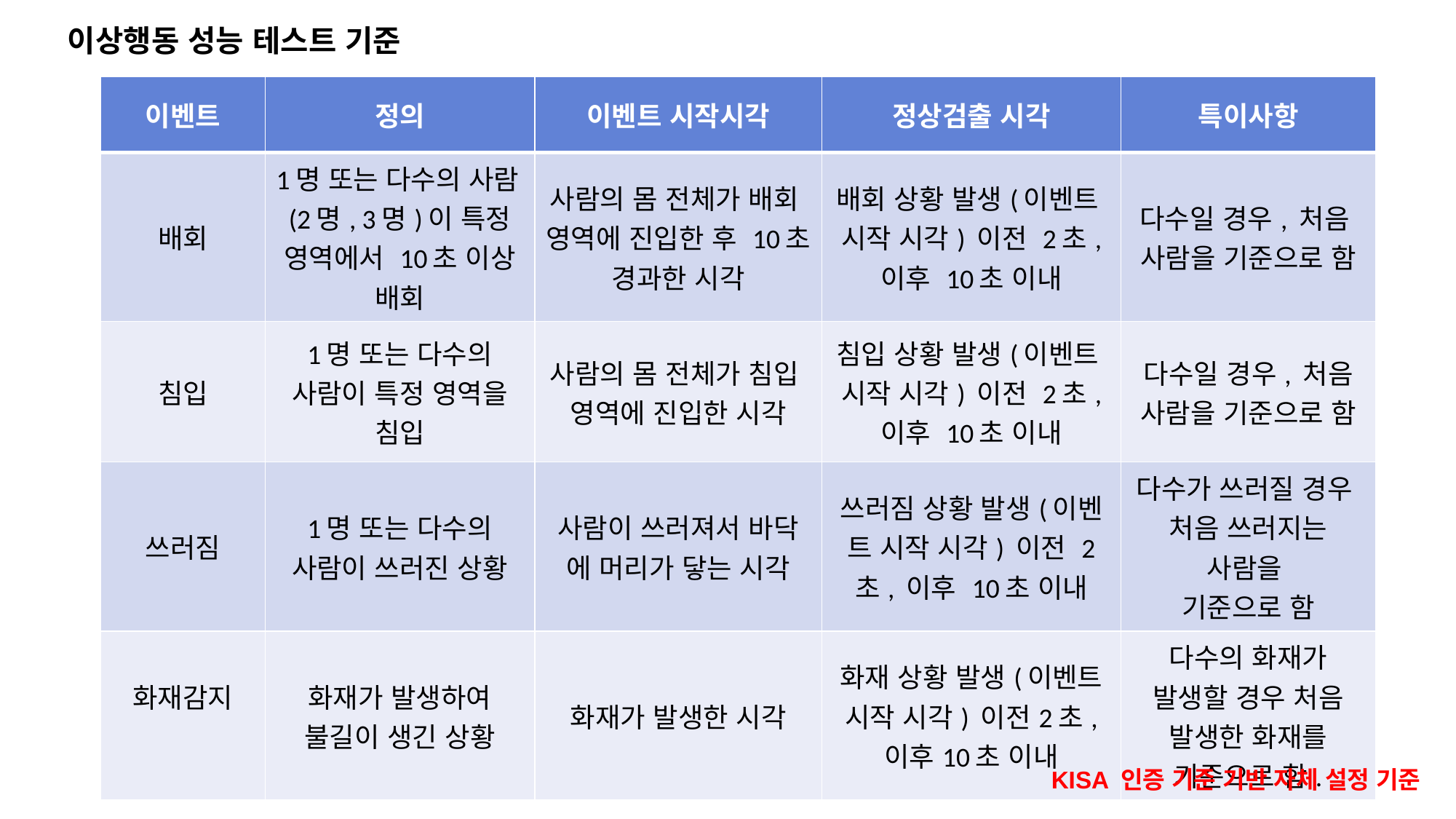

이상행동 성능 테스트 기준
| 이벤트 | 정의 | 이벤트 시작시각 | 정상검출 시각 | 특이사항 |
| --- | --- | --- | --- | --- |
| 배회 | 1명 또는 다수의 사람(2명, 3명)이 특정 영역에서 10초 이상 배회 | 사람의 몸 전체가 배회 영역에 진입한 후 10초 경과한 시각 | 배회 상황 발생(이벤트 시작 시각) 이전 2초, 이후 10초 이내 | 다수일 경우, 처음 사람을 기준으로 함 |
| 침입 | 1명 또는 다수의 사람이 특정 영역을 침입 | 사람의 몸 전체가 침입 영역에 진입한 시각 | 침입 상황 발생(이벤트 시작 시각) 이전 2초, 이후 10초 이내 | 다수일 경우, 처음 사람을 기준으로 함 |
| 쓰러짐 | 1명 또는 다수의 사람이 쓰러진 상황 | 사람이 쓰러져서 바닥 에 머리가 닿는 시각 | 쓰러짐 상황 발생(이벤 트 시작 시각) 이전 2 초, 이후 10초 이내 | 다수가 쓰러질 경우 처음 쓰러지는 사람을 기준으로 함 |
| 화재감지 | 화재가 발생하여 불길이 생긴 상황 | 화재가 발생한 시각 | 화재 상황 발생(이벤트 시작 시각) 이전2초, 이후10초 이내 | 다수의 화재가 발생할 경우 처음 발생한 화재를 기준으로 함. |
KISA 인증 기준 기반 자체 설정 기준